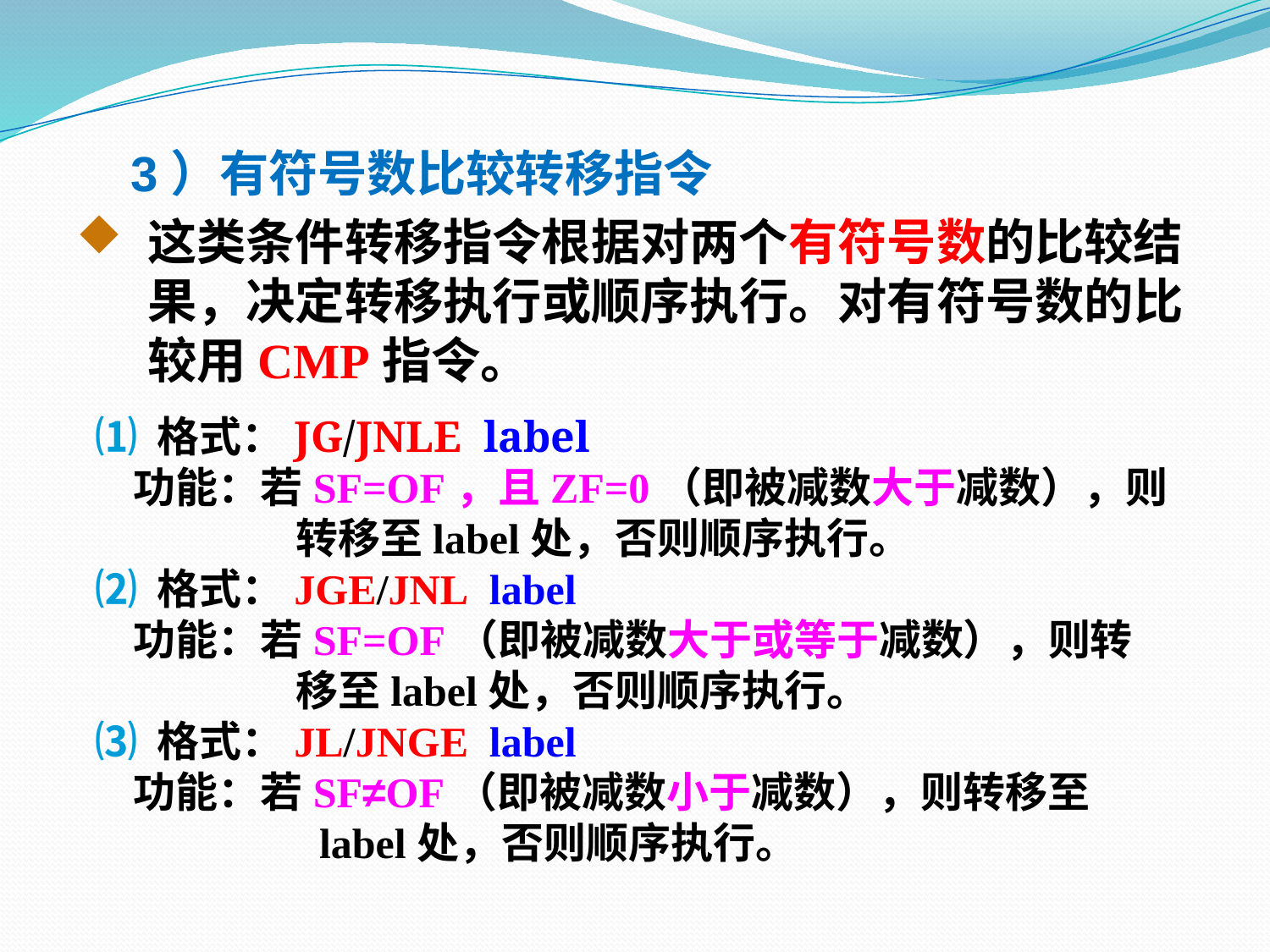

3）有符号数比较转移指令
这类条件转移指令根据对两个有符号数的比较结果，决定转移执行或顺序执行。对有符号数的比较用CMP指令。

  ⑴ 格式：JG/JNLE  label
     功能：若SF=OF，且ZF=0（即被减数大于减数），则
                      转移至label处，否则顺序执行。
  ⑵ 格式：JGE/JNL  label
     功能：若SF=OF（即被减数大于或等于减数），则转
                      移至label处，否则顺序执行。
  ⑶ 格式：JL/JNGE  label
     功能：若SF≠OF（即被减数小于减数），则转移至
                       label处，否则顺序执行。